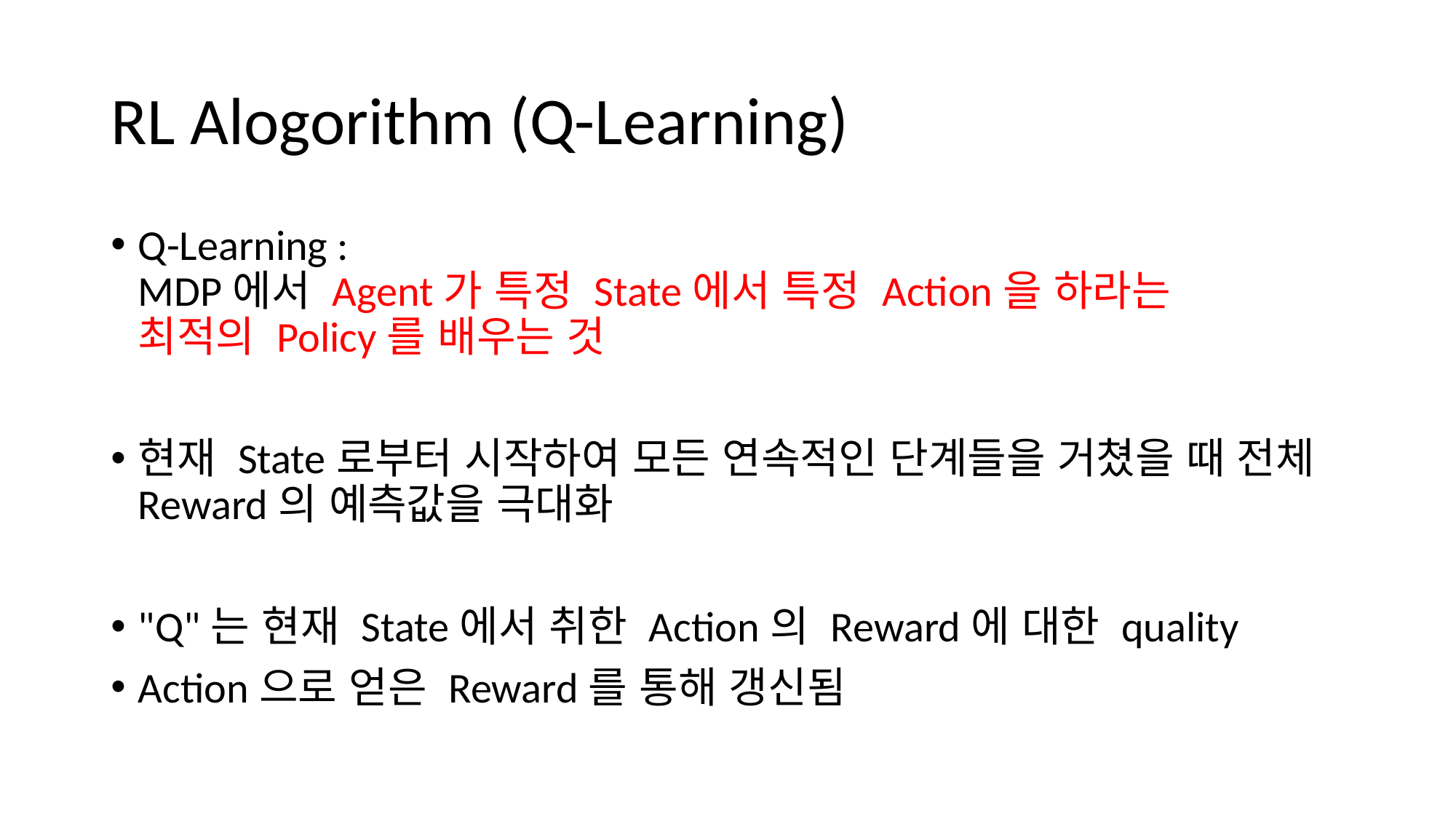

# RL Alogorithm (Q-Learning)
Q-Learning :
MDP에서 Agent가 특정 State에서 특정 Action을 하라는
최적의 Policy를 배우는 것

현재 State로부터 시작하여 모든 연속적인 단계들을 거쳤을 때 전체 Reward의 예측값을 극대화

"Q"는 현재 State에서 취한 Action의 Reward에 대한 quality
Action으로 얻은 Reward를 통해 갱신됨